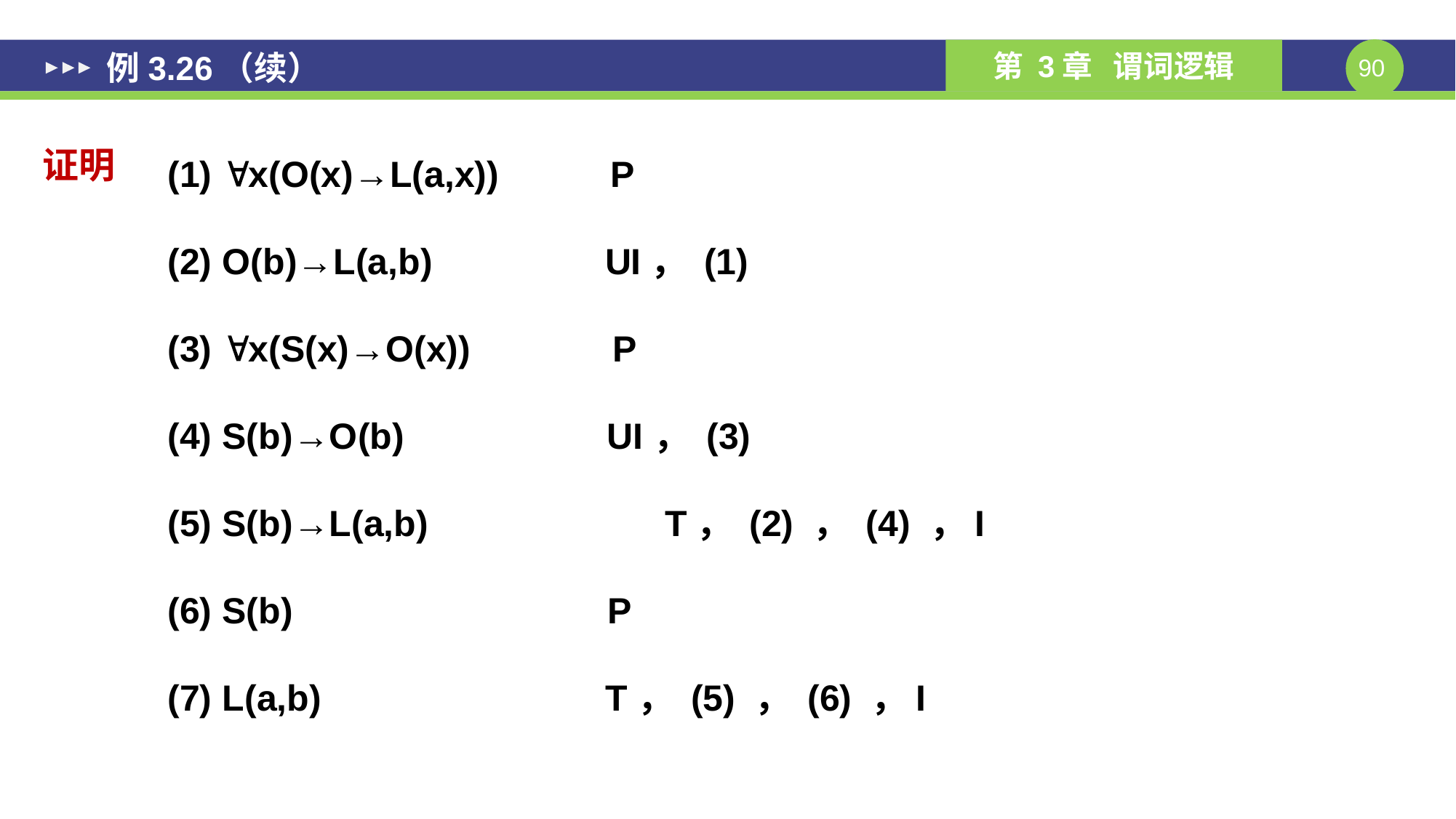

例3.26（续）
(1) ∀x(O(x)→L(a,x))           P
(2) O(b)→L(a,b)                 UI， (1)
(3) ∀x(S(x)→O(x))              P
(4) S(b)→O(b)                    UI， (3)
(5) S(b)→L(a,b)         	      T， (2) ， (4) ，I
(6) S(b)                               P
(7) L(a,b)                            T， (5) ， (6) ，I
证明